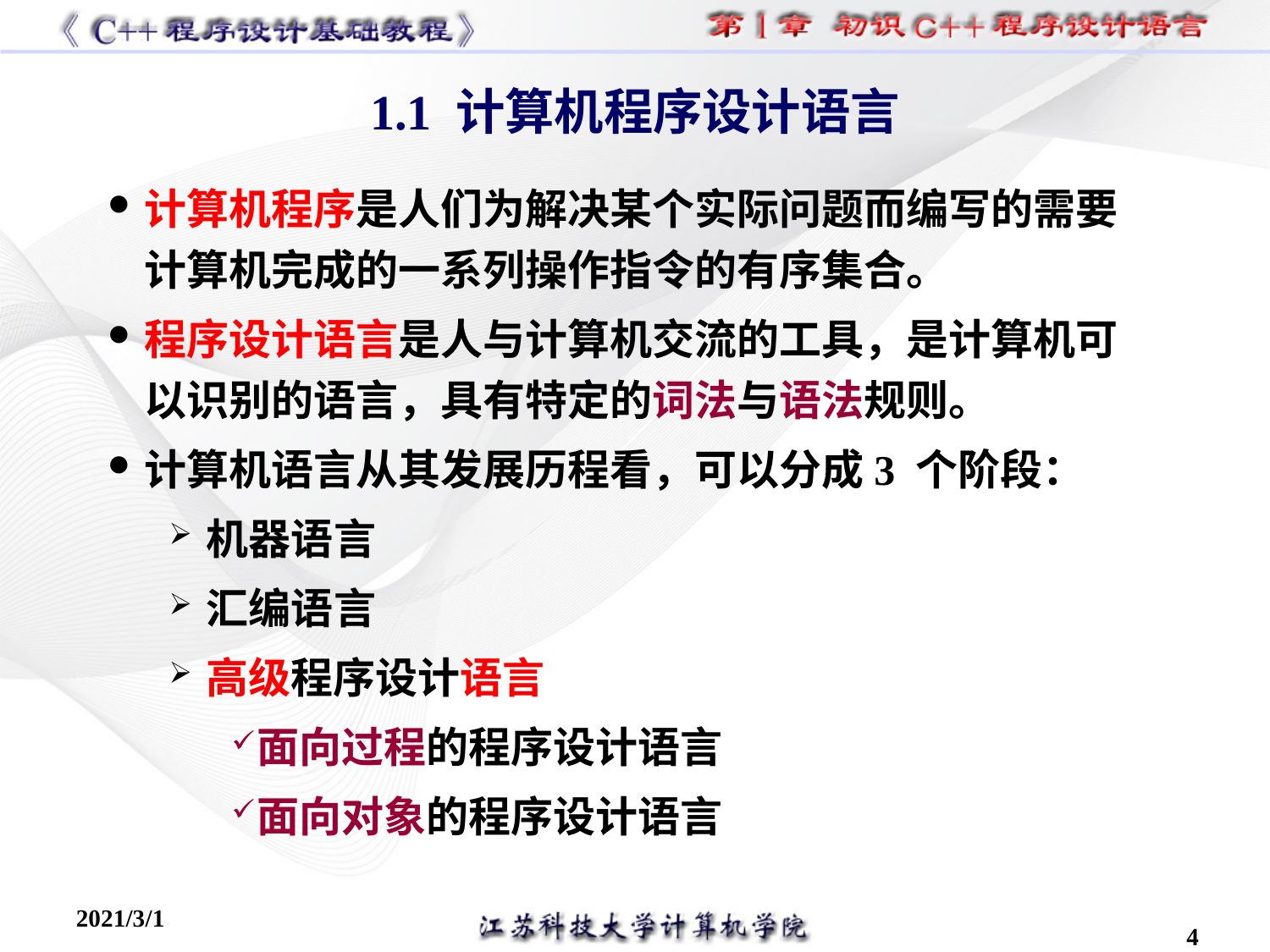

# 1.1 计算机程序设计语言
计算机程序是人们为解决某个实际问题而编写的需要计算机完成的一系列操作指令的有序集合。
程序设计语言是人与计算机交流的工具，是计算机可以识别的语言，具有特定的词法与语法规则。
计算机语言从其发展历程看，可以分成3 个阶段：
机器语言
汇编语言
高级程序设计语言
面向过程的程序设计语言
面向对象的程序设计语言